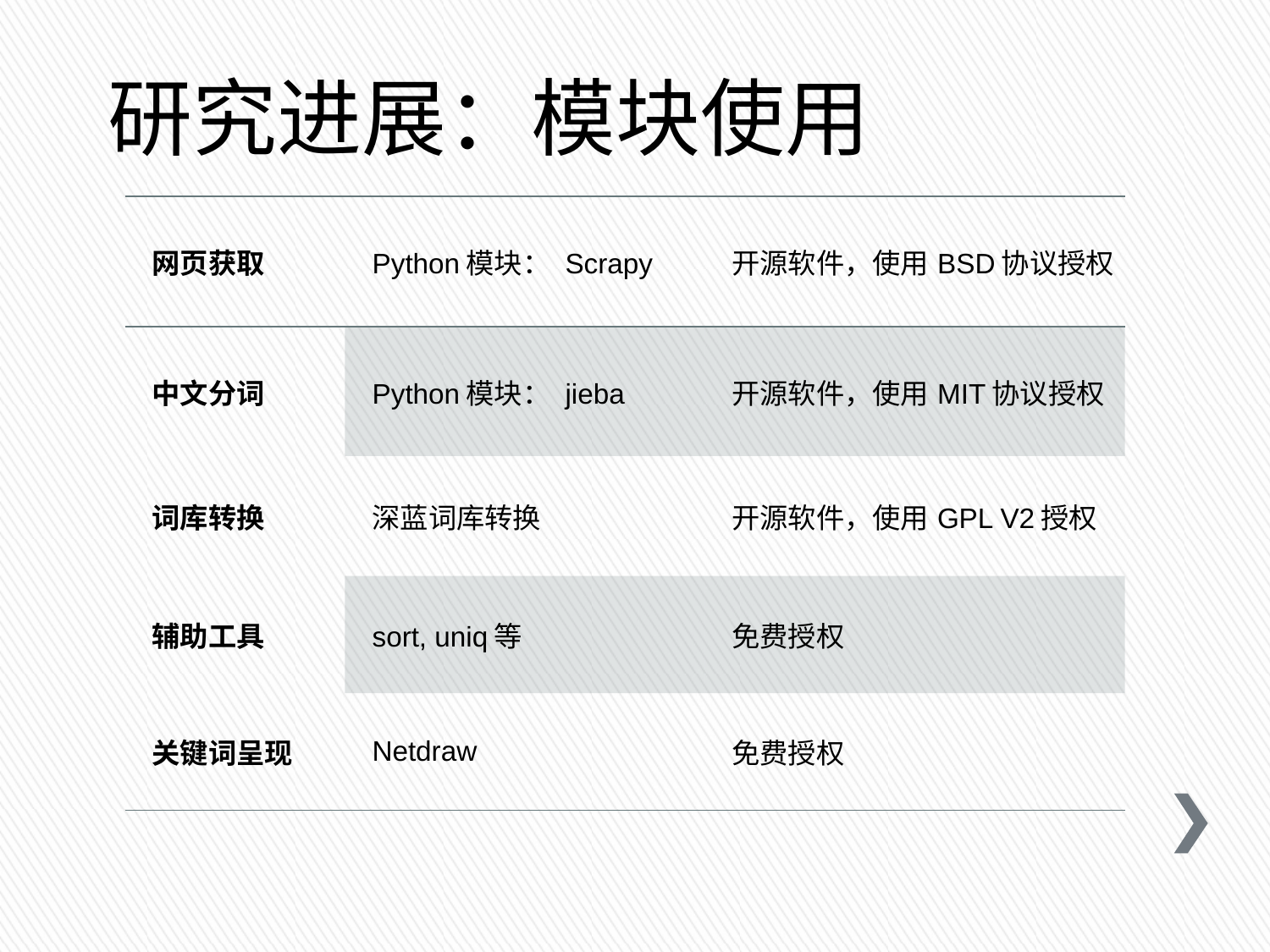

# 研究进展：模块使用
| 网页获取 | Python模块： Scrapy | 开源软件，使用BSD协议授权 |
| --- | --- | --- |
| 中文分词 | Python模块： jieba | 开源软件，使用MIT协议授权 |
| 词库转换 | 深蓝词库转换 | 开源软件，使用GPL V2授权 |
| 辅助工具 | sort, uniq等 | 免费授权 |
| 关键词呈现 | Netdraw | 免费授权 |